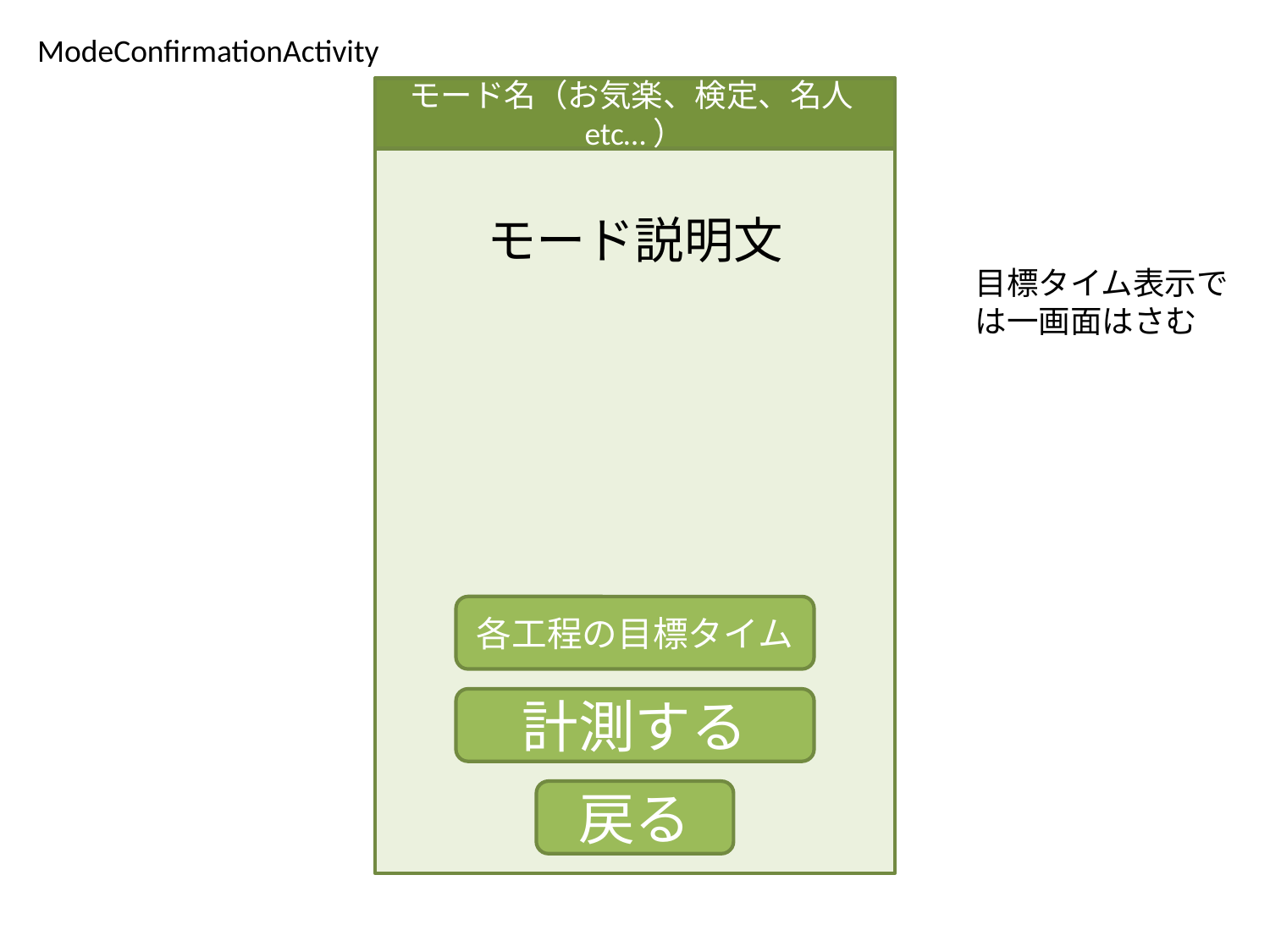

ModeConfirmationActivity

モード名（お気楽、検定、名人etc…）
モード説明文
目標タイム表示では一画面はさむ

各工程の目標タイム
計測する
戻る